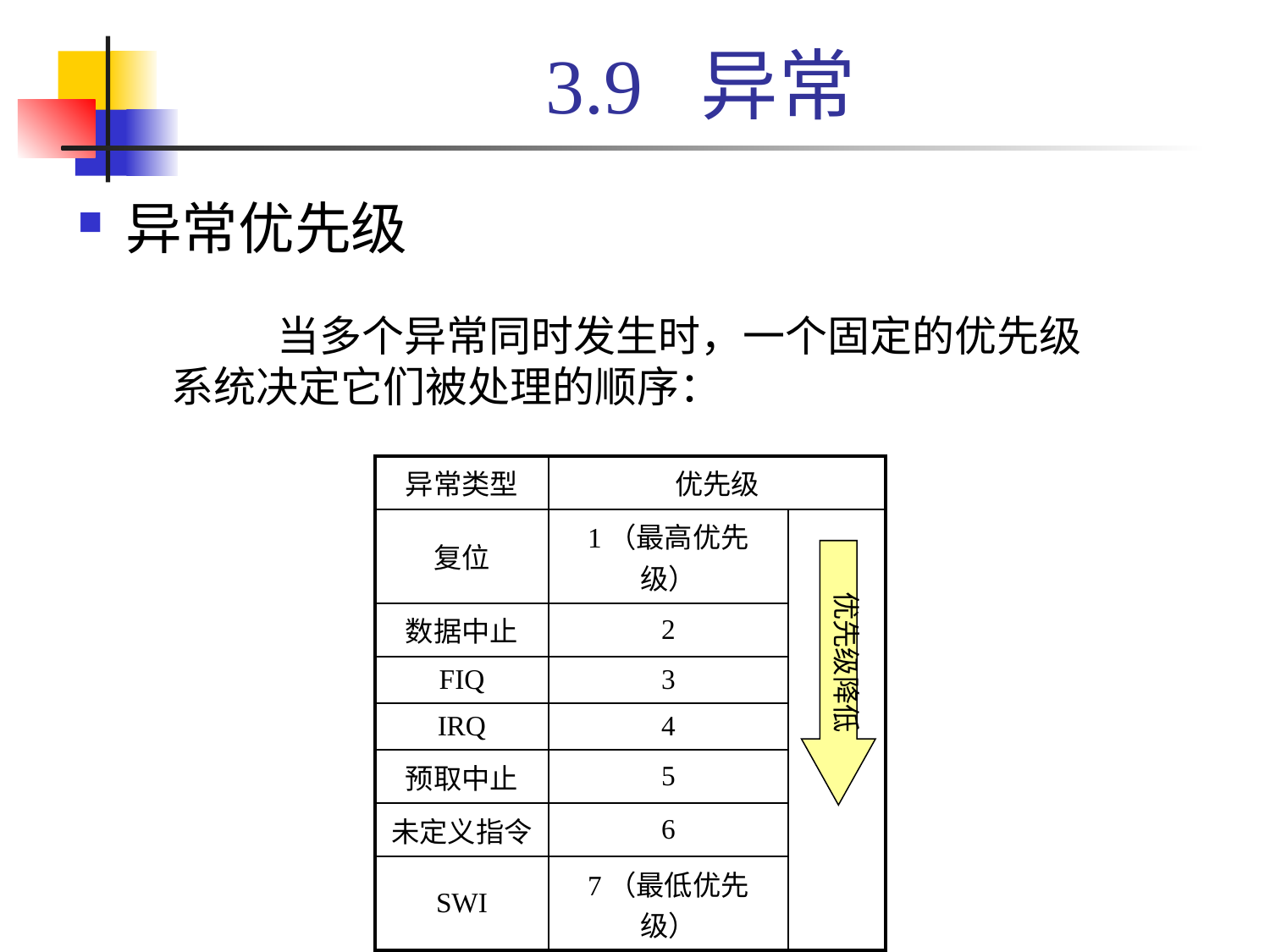

# 3.9  异常
异常优先级
          当多个异常同时发生时，一个固定的优先级系统决定它们被处理的顺序：
| 异常类型 | 优先级 |  |
| --- | --- | --- |
| 复位 | 1（最高优先级） |  |
| 数据中止 | 2 |  |
| FIQ | 3 |  |
| IRQ | 4 |  |
| 预取中止 | 5 |  |
| 未定义指令 | 6 |  |
| SWI | 7（最低优先级） |  |
优先级降低